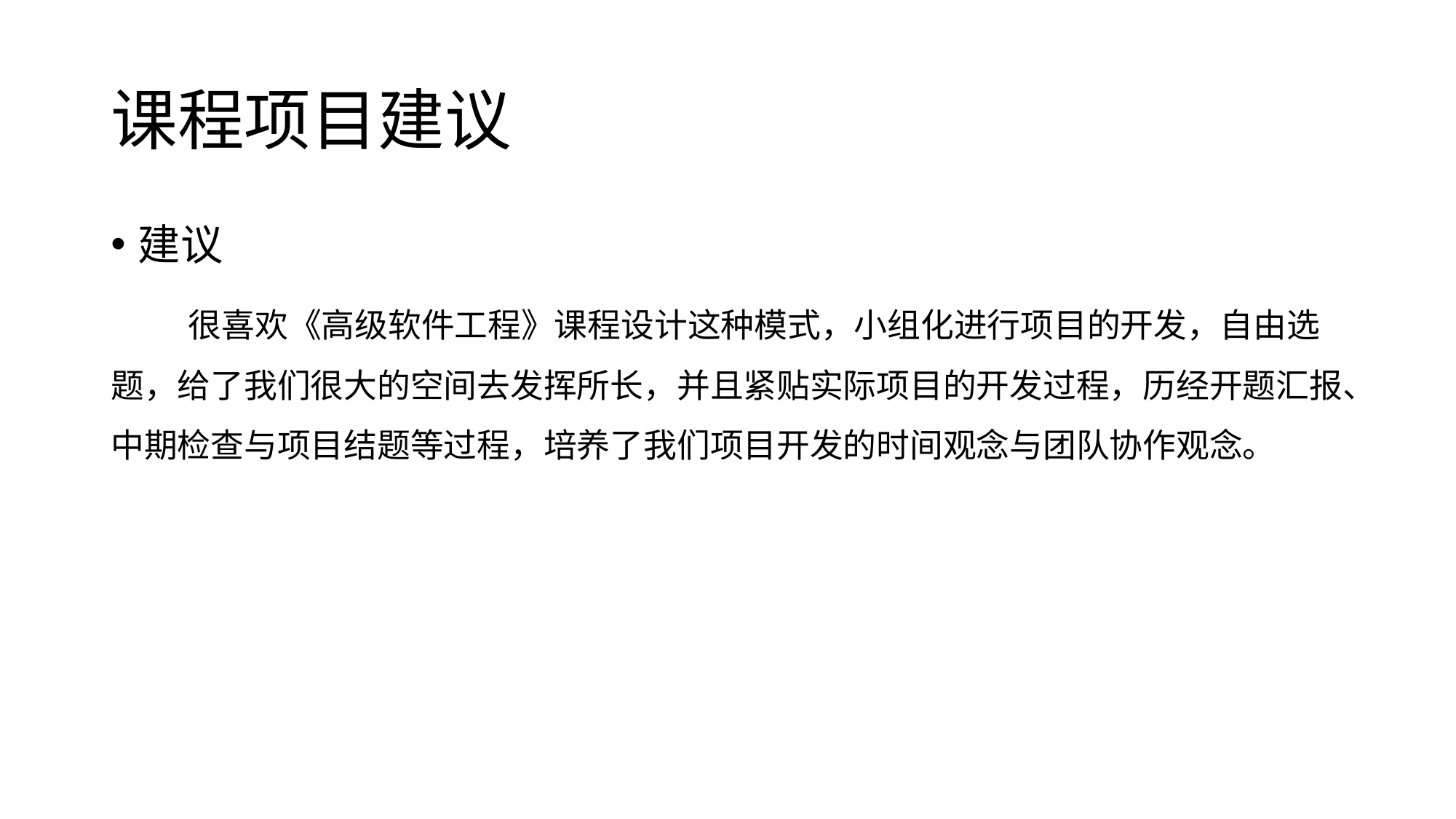

# 课程项目建议
建议
  很喜欢《高级软件工程》课程设计这种模式，小组化进行项目的开发，自由选题，给了我们很大的空间去发挥所长，并且紧贴实际项目的开发过程，历经开题汇报、中期检查与项目结题等过程，培养了我们项目开发的时间观念与团队协作观念。